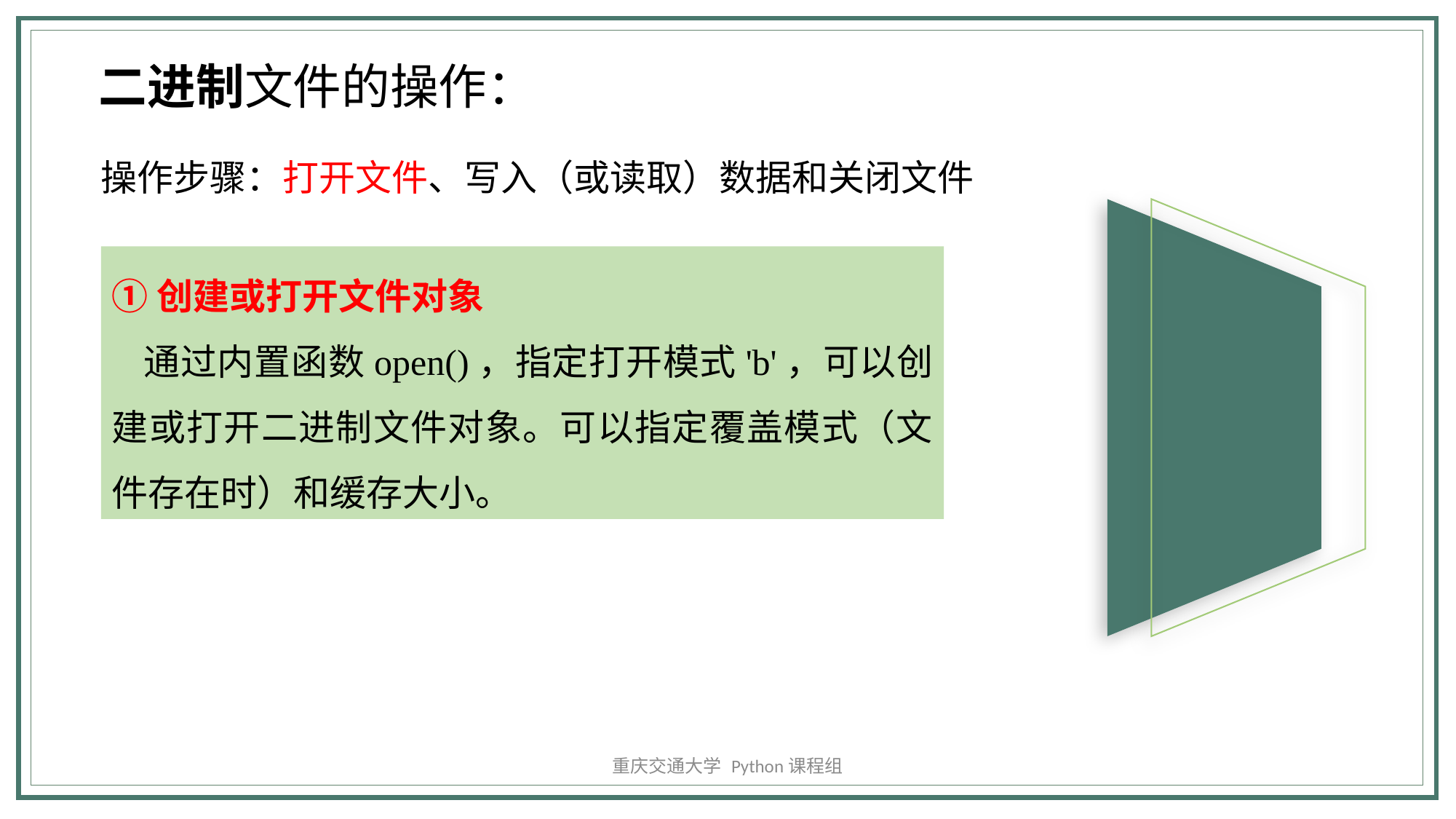

二进制文件的操作：
操作步骤：打开文件、写入（或读取）数据和关闭文件

①创建或打开文件对象
通过内置函数open()，指定打开模式'b'，可以创建或打开二进制文件对象。可以指定覆盖模式（文件存在时）和缓存大小。
添加标题
重庆交通大学 Python课程组